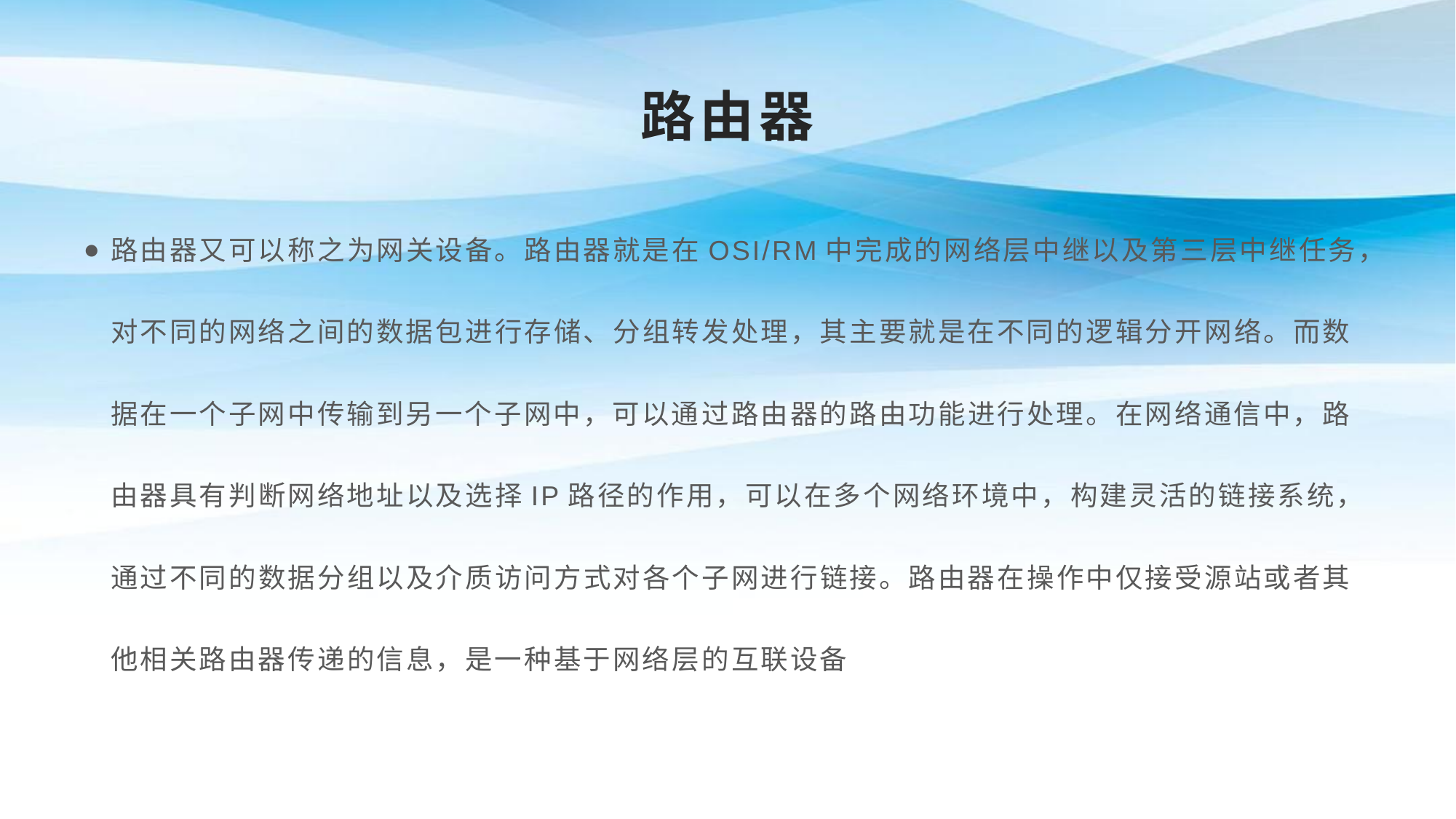

# 路由器
路由器又可以称之为网关设备。路由器就是在OSI/RM中完成的网络层中继以及第三层中继任务，对不同的网络之间的数据包进行存储、分组转发处理，其主要就是在不同的逻辑分开网络。而数据在一个子网中传输到另一个子网中，可以通过路由器的路由功能进行处理。在网络通信中，路由器具有判断网络地址以及选择IP路径的作用，可以在多个网络环境中，构建灵活的链接系统，通过不同的数据分组以及介质访问方式对各个子网进行链接。路由器在操作中仅接受源站或者其他相关路由器传递的信息，是一种基于网络层的互联设备